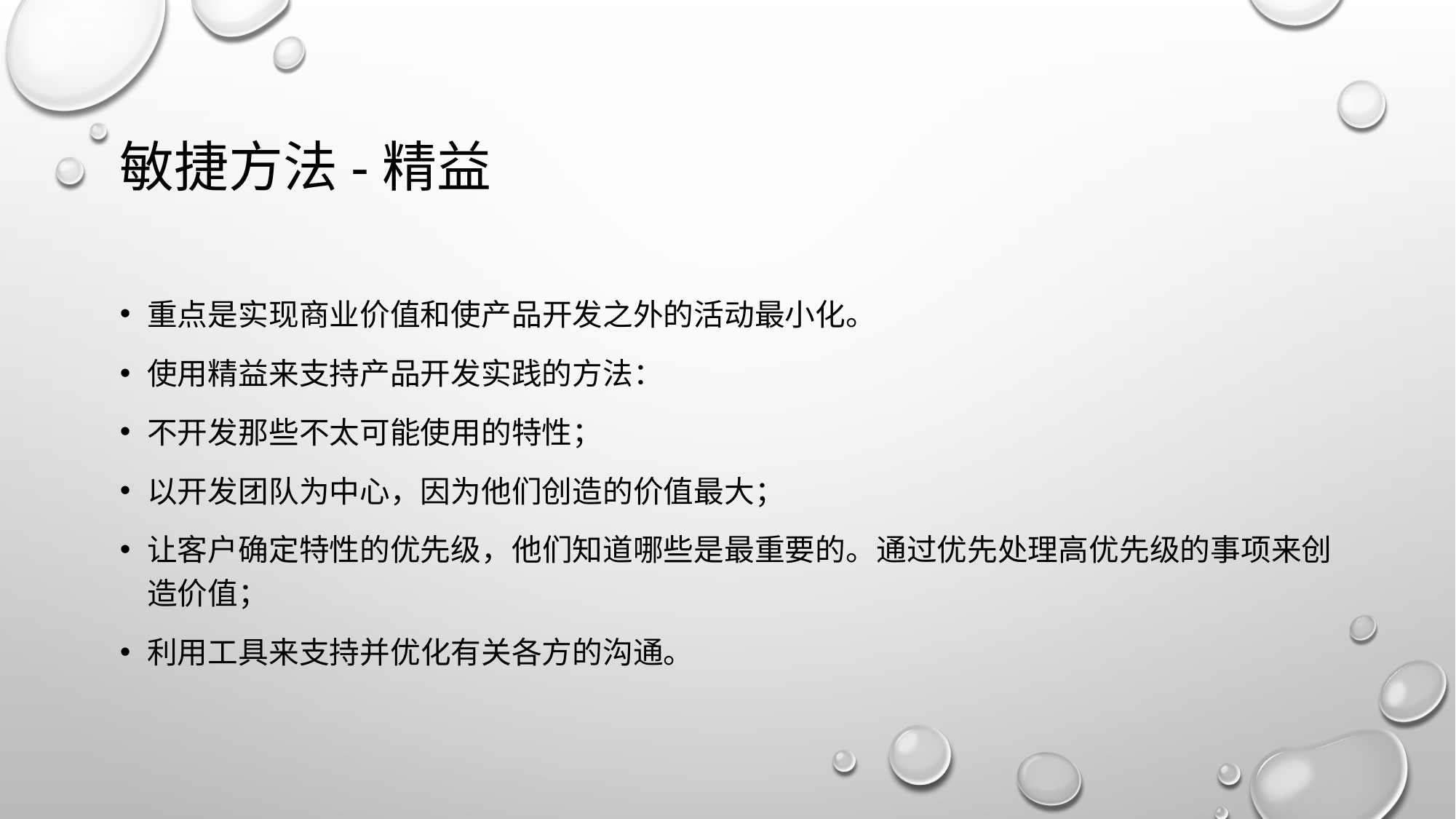

# 敏捷方法-精益
重点是实现商业价值和使产品开发之外的活动最小化。
使用精益来支持产品开发实践的方法：
不开发那些不太可能使用的特性；
以开发团队为中心，因为他们创造的价值最大；
让客户确定特性的优先级，他们知道哪些是最重要的。通过优先处理高优先级的事项来创造价值；
利用工具来支持并优化有关各方的沟通。